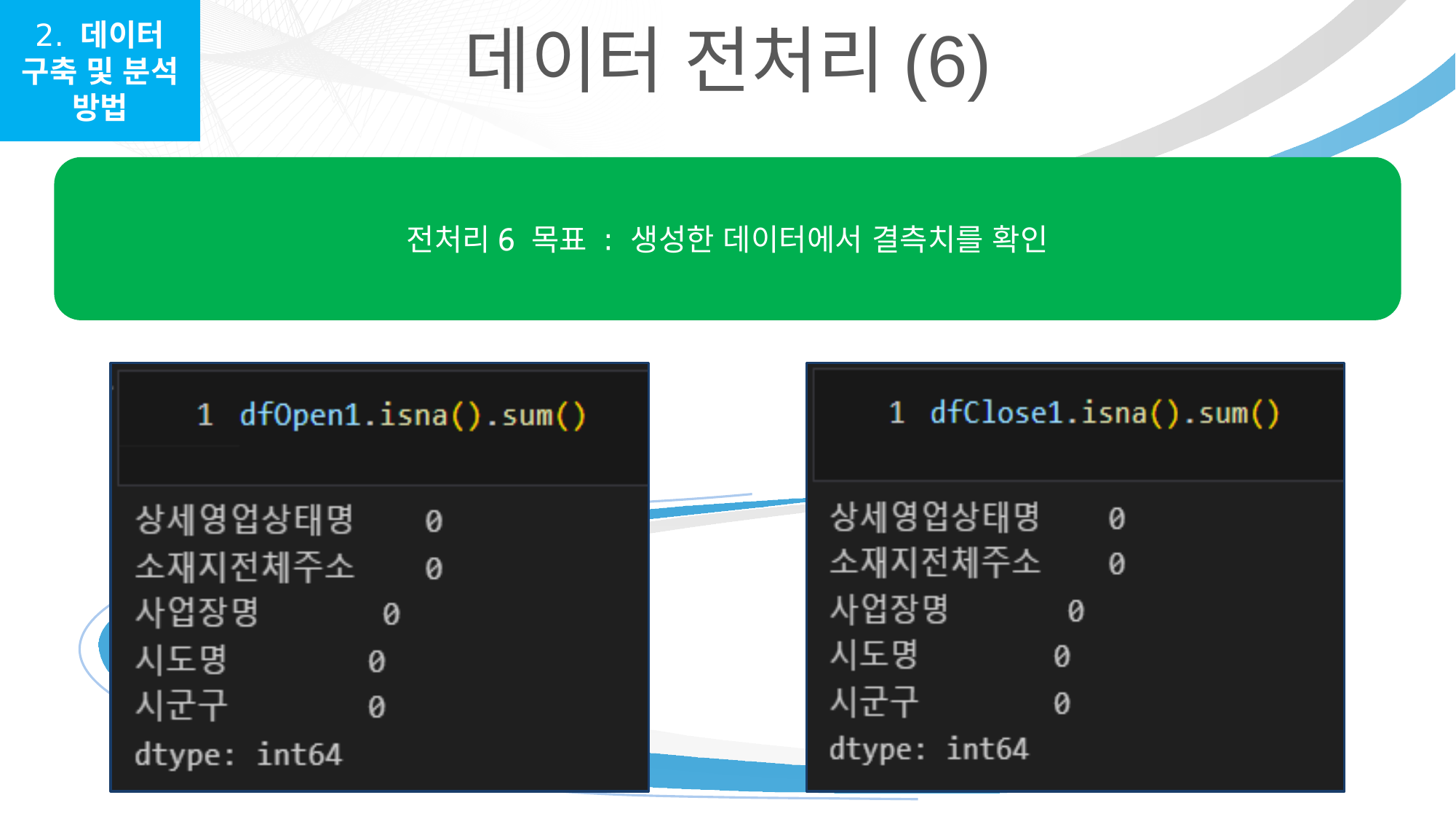

2. 데이터 구축 및 분석 방법
데이터 전처리(6)
전처리6 목표 : 생성한 데이터에서 결측치를 확인